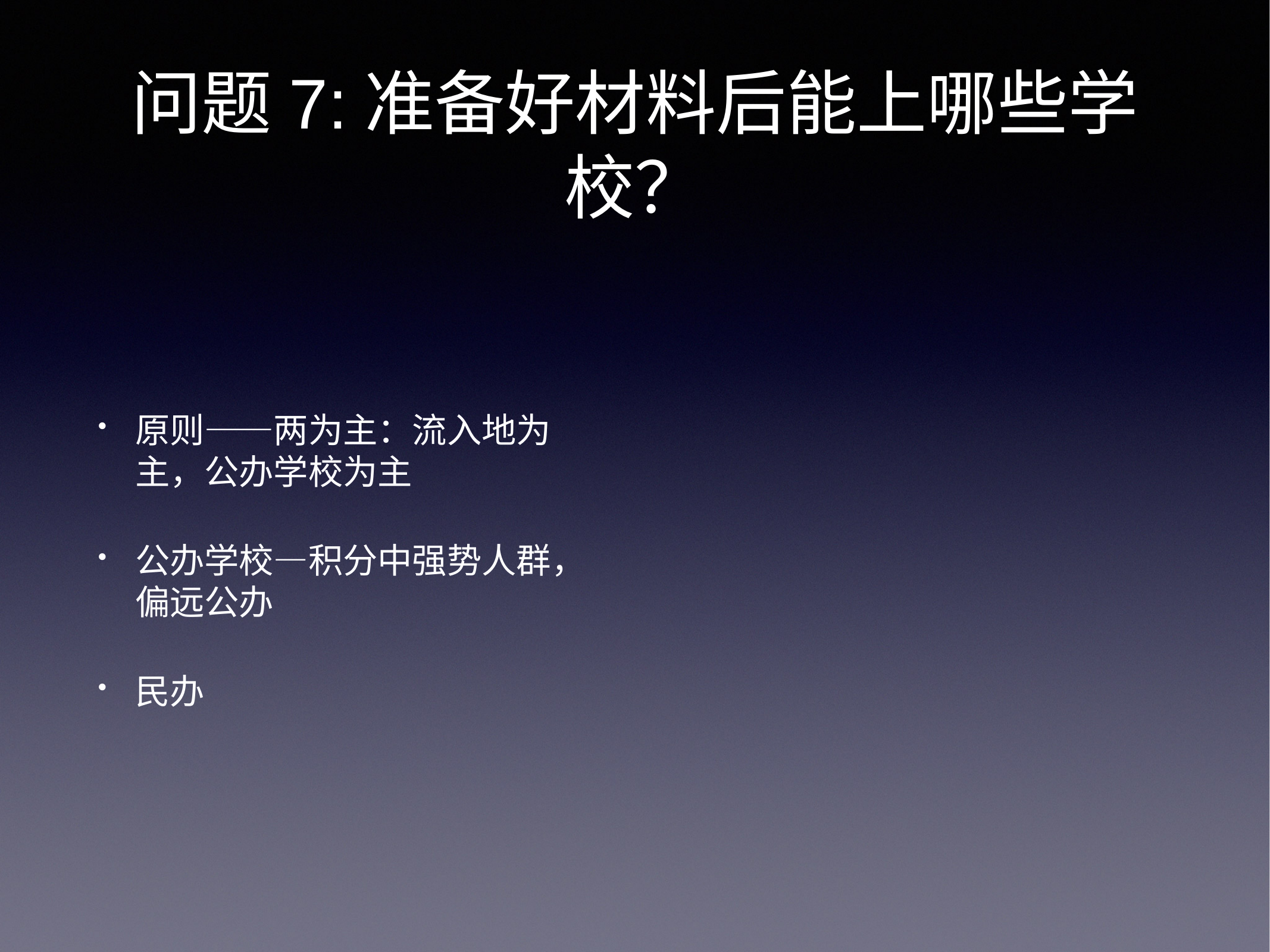

# 问题7:准备好材料后能上哪些学校？
原则——两为主：流入地为主，公办学校为主
公办学校—积分中强势人群，偏远公办
民办